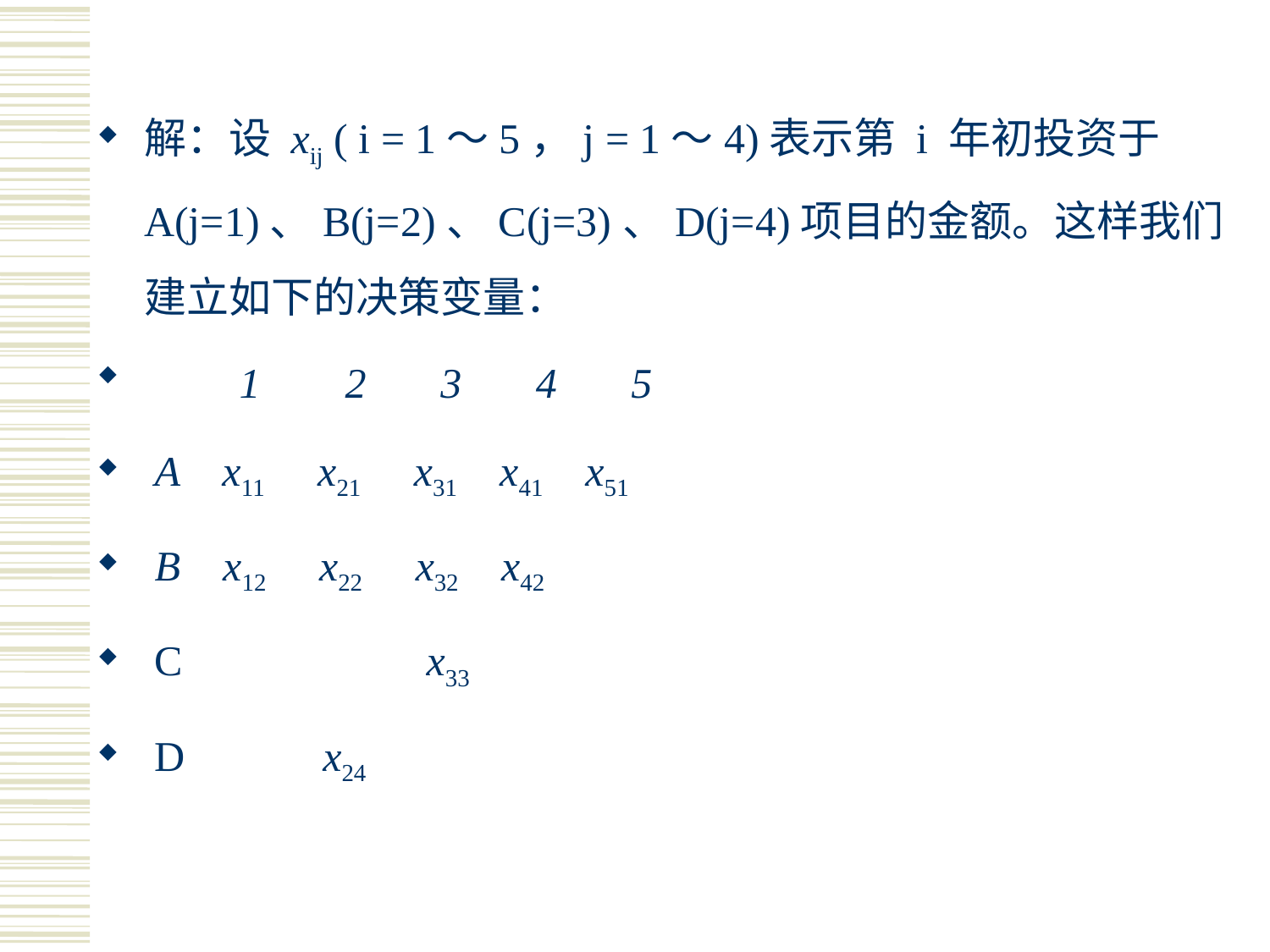

解：设 xij ( i = 1～5，j = 1～4)表示第 i 年初投资于A(j=1)、B(j=2)、C(j=3)、D(j=4)项目的金额。这样我们建立如下的决策变量：
         1        2       3       4       5
 A    x11     x21     x31    x41    x51
 B    x12     x22     x32    x42
 C                       x33
 D             x24